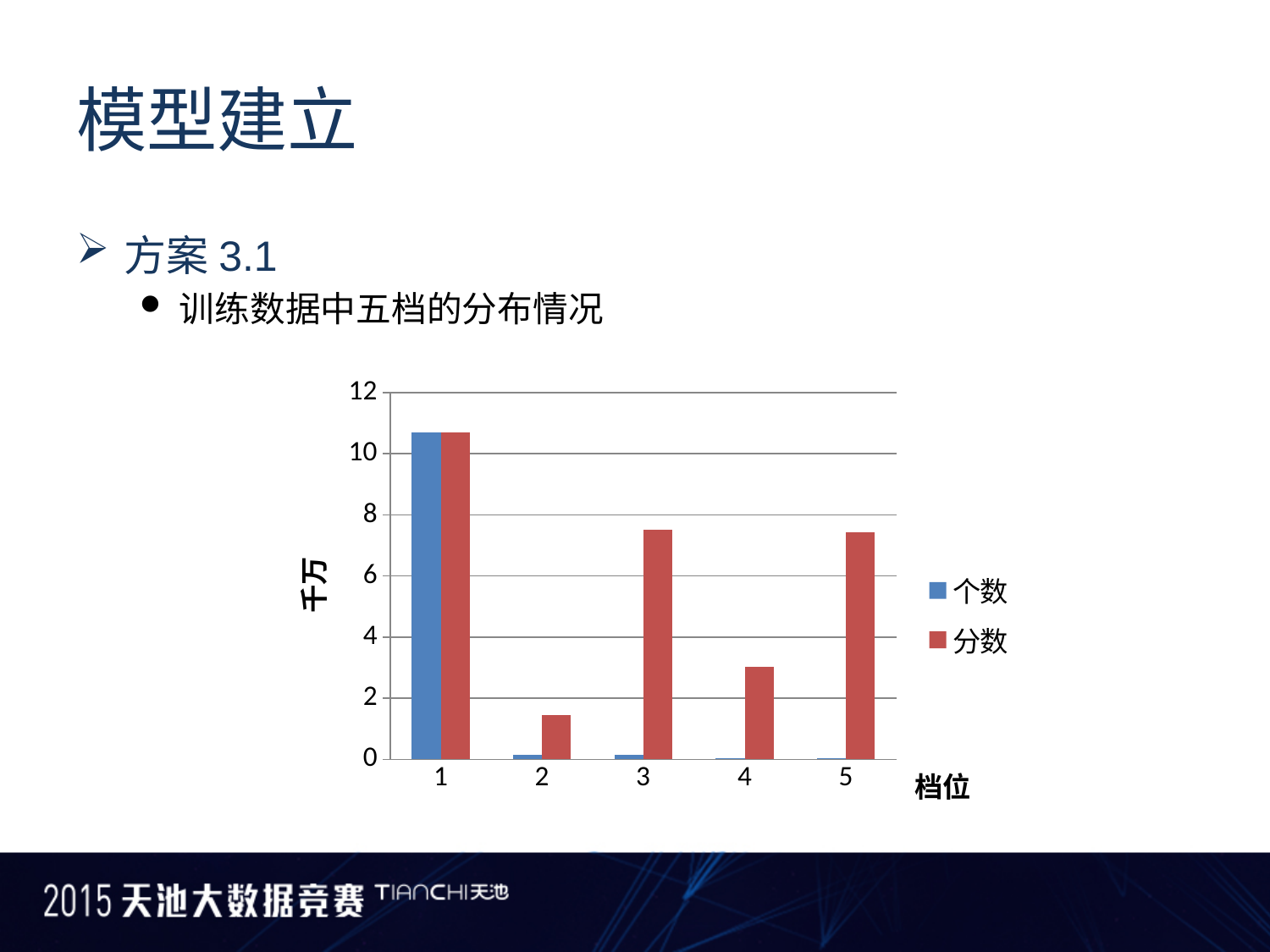

# 模型建立
方案3.1
训练数据中五档的分布情况

### Chart

| Category | 个数 | 分数 |
|---|---|---|